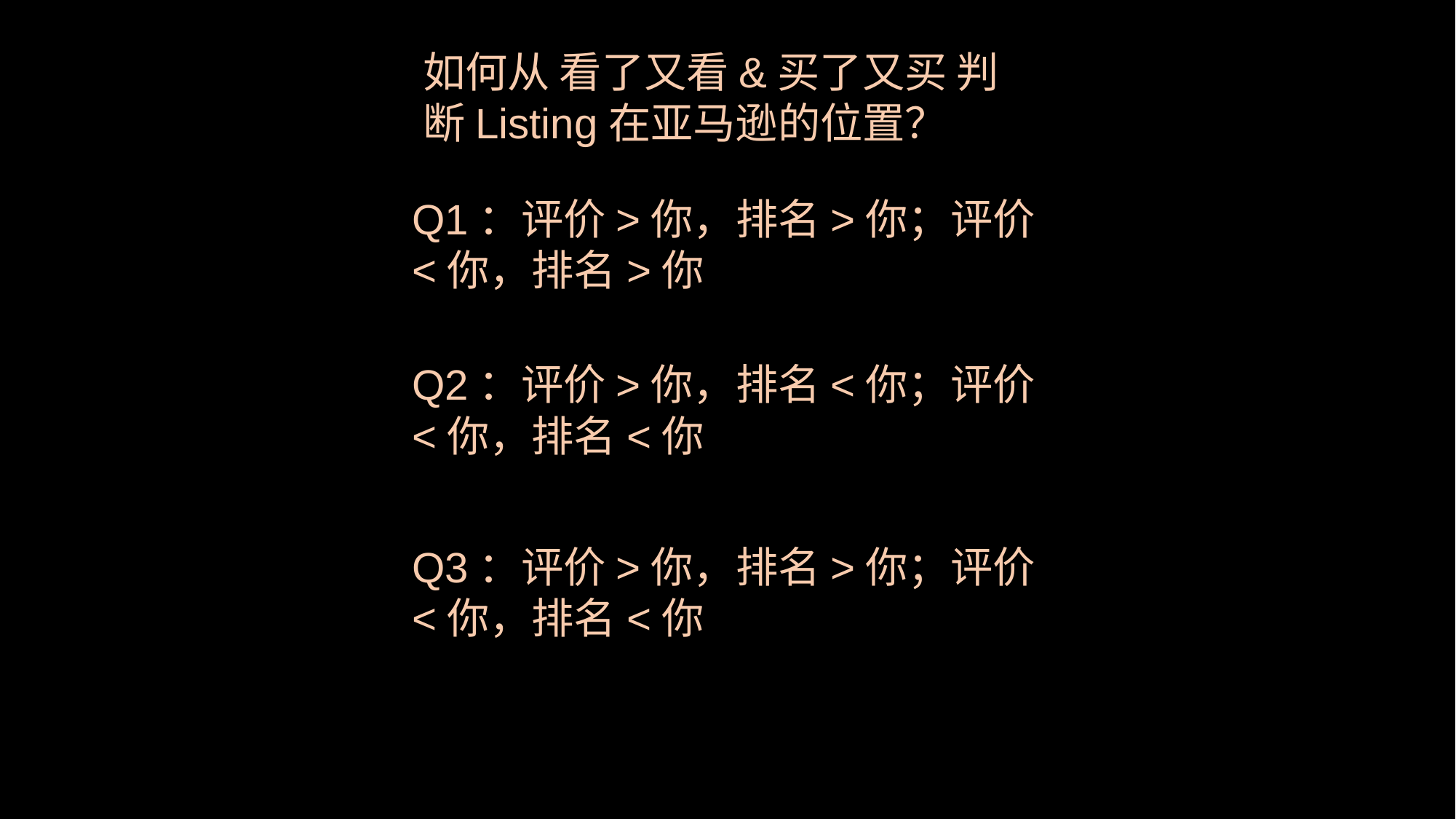

如何从 看了又看&买了又买 判断Listing在亚马逊的位置？
Q1：评价>你，排名>你；评价<你，排名>你
Q2：评价>你，排名<你；评价<你，排名<你

Q3：评价>你，排名>你；评价<你，排名<你